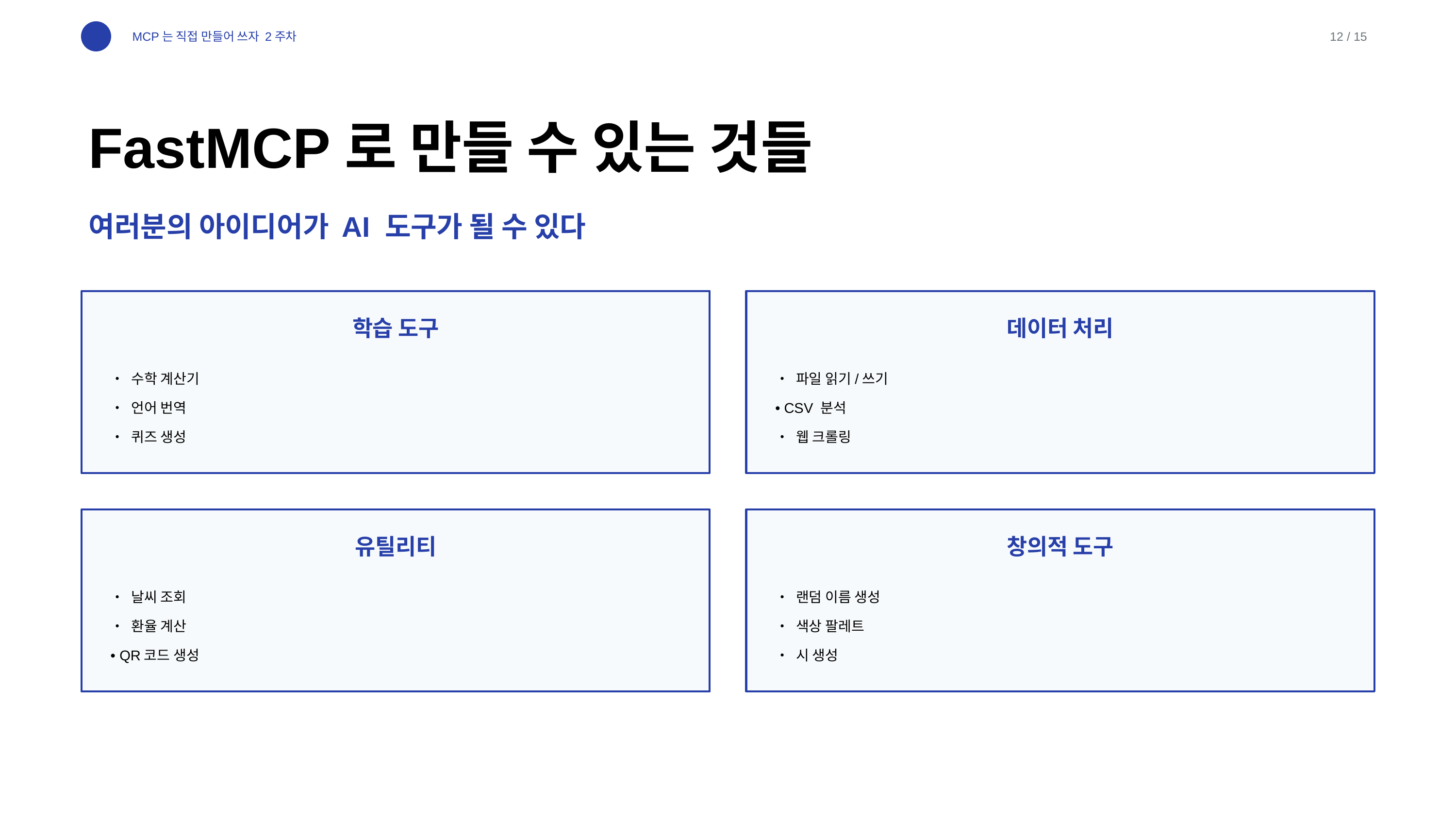

MCP는 직접 만들어 쓰자 2주차
12 / 15
FastMCP로 만들 수 있는 것들
여러분의 아이디어가 AI 도구가 될 수 있다

학습 도구
데이터 처리
• 수학 계산기
• 파일 읽기/쓰기
• 언어 번역
• CSV 분석
• 퀴즈 생성
• 웹 크롤링

유틸리티
창의적 도구
• 날씨 조회
• 랜덤 이름 생성
• 환율 계산
• 색상 팔레트
• QR코드 생성
• 시 생성